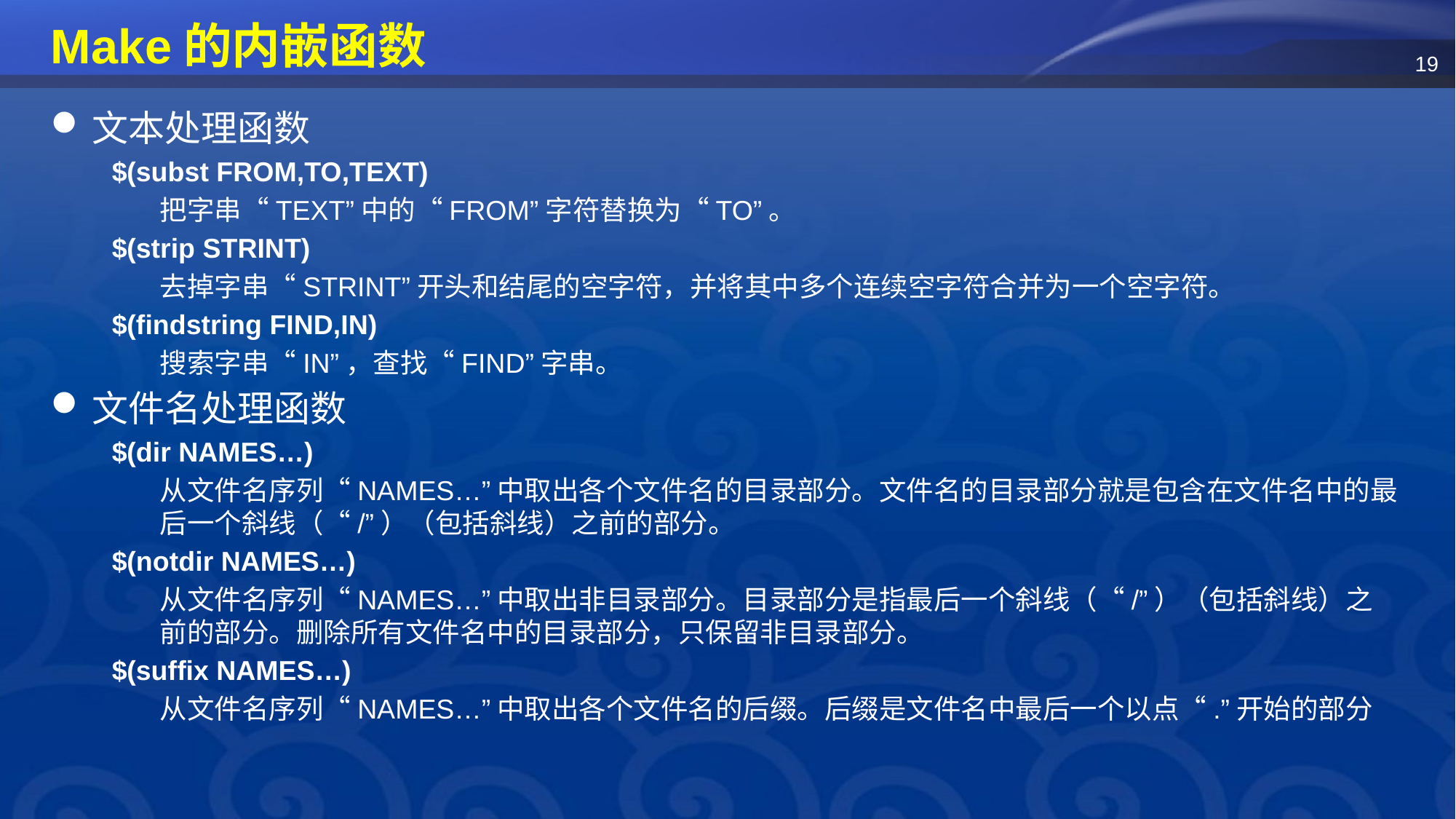

# Make的内嵌函数
文本处理函数
        $(subst FROM,TO,TEXT)
	把字串“TEXT”中的“FROM”字符替换为“TO”。
        $(strip STRINT)
	去掉字串“STRINT”开头和结尾的空字符，并将其中多个连续空字符合并为一个空字符。
        $(findstring FIND,IN)
	搜索字串“IN”，查找“FIND”字串。
文件名处理函数
        $(dir NAMES…)
	从文件名序列“NAMES…”中取出各个文件名的目录部分。文件名的目录部分就是包含在文件名中的最	后一个斜线（“/”）（包括斜线）之前的部分。
        $(notdir NAMES…)
	从文件名序列“NAMES…”中取出非目录部分。目录部分是指最后一个斜线（“/”）（包括斜线）之	前的部分。删除所有文件名中的目录部分，只保留非目录部分。
        $(suffix NAMES…)
	从文件名序列“NAMES…”中取出各个文件名的后缀。后缀是文件名中最后一个以点“.”开始的部分